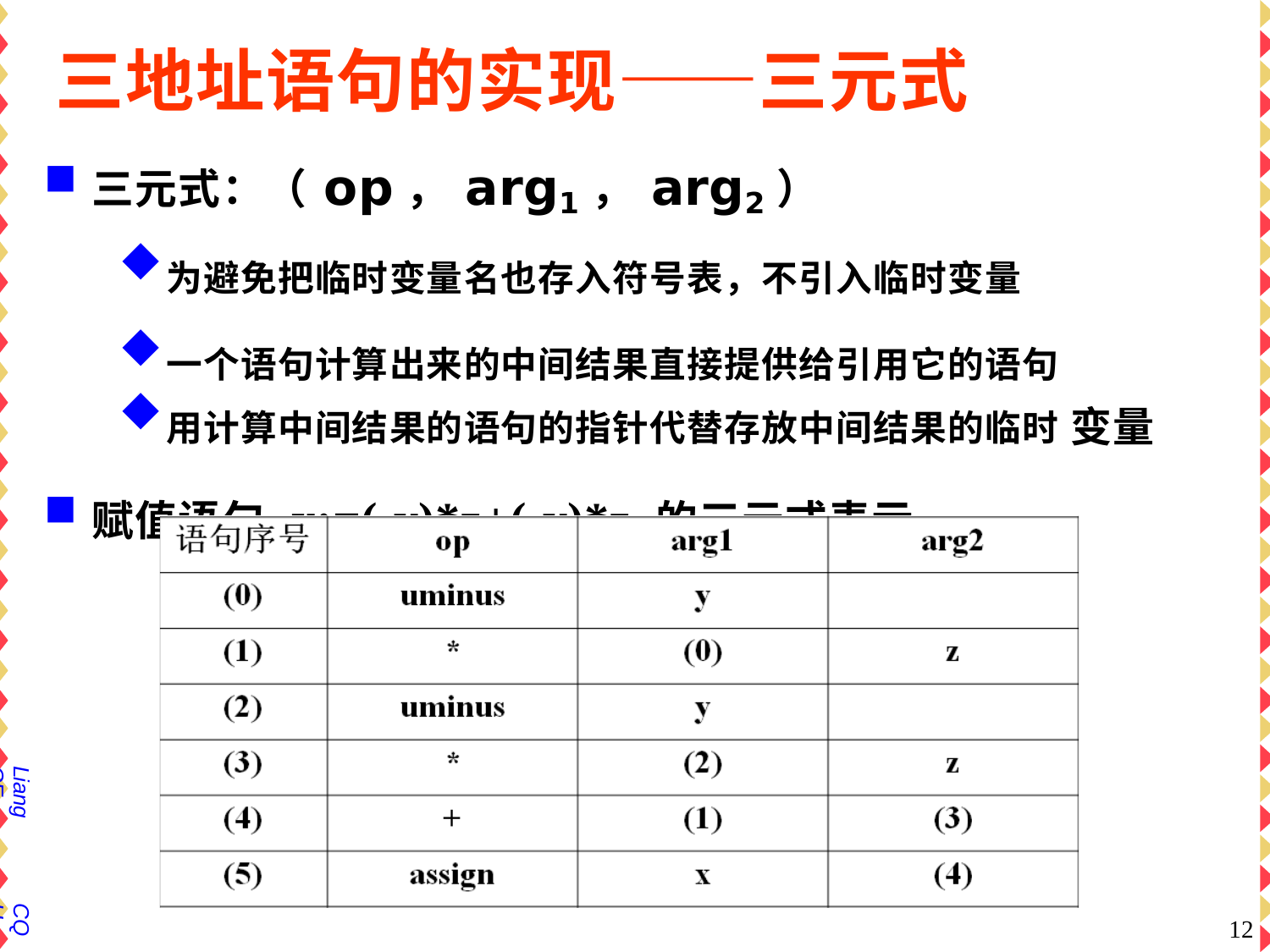

# 三地址语句的实现——三元式
三元式：（op，arg1，arg2）
为避免把临时变量名也存入符号表，不引入临时变量
一个语句计算出来的中间结果直接提供给引用它的语句
用计算中间结果的语句的指针代替存放中间结果的临时 变量
赋值语句 x:=(-y)*z+(-y)*z 的三元式表示

Liang GE
CQU
12